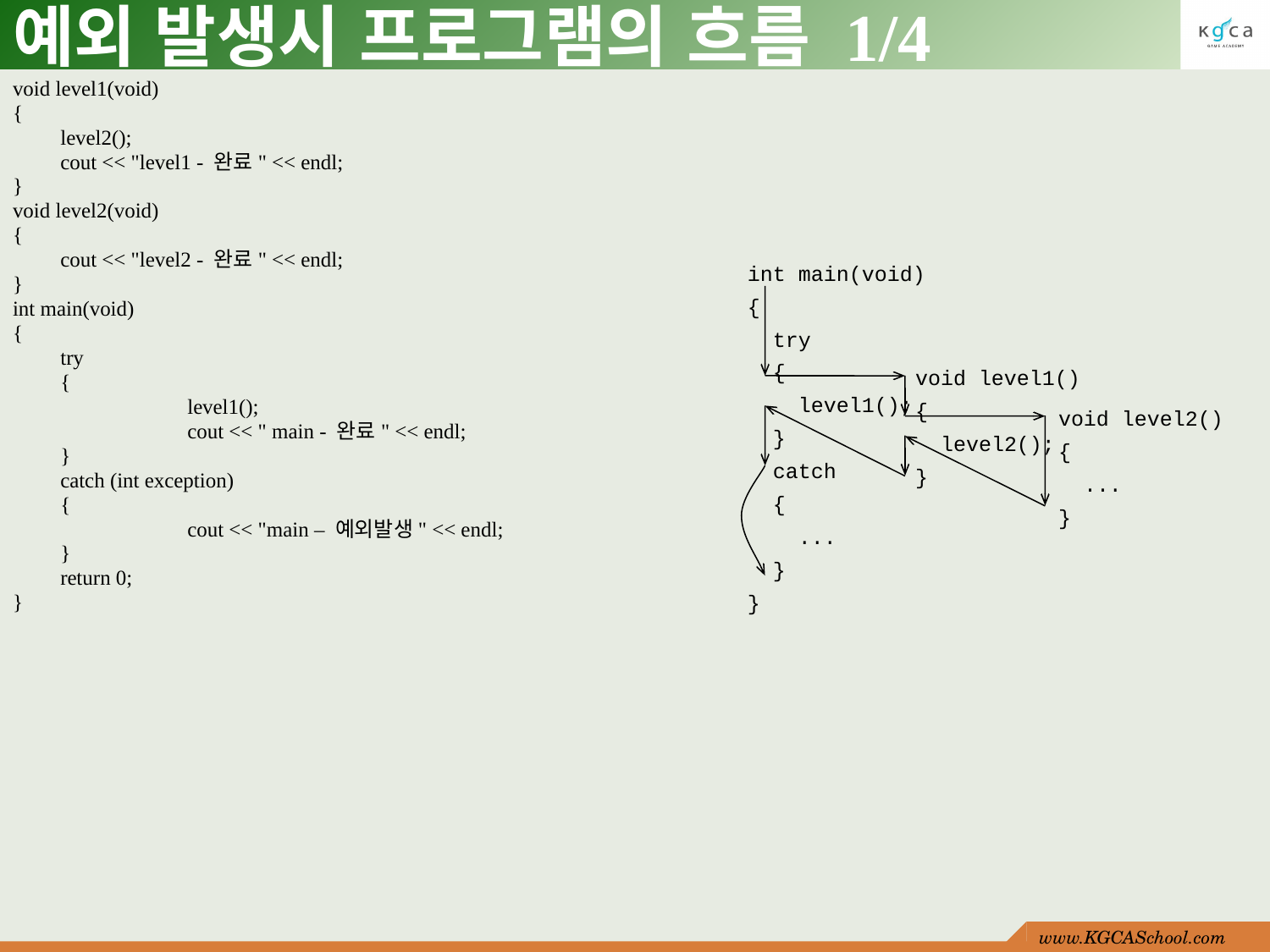

# 예외 발생시 프로그램의 흐름 1/4
void level1(void)
{
	level2();
	cout << "level1 - 완료" << endl;
}
void level2(void)
{
	cout << "level2 - 완료" << endl;
}
int main(void)
{
	try
	{
		level1();
		cout << " main - 완료" << endl;
	}
	catch (int exception)
	{
		cout << "main – 예외발생" << endl;
	}
	return 0;
}
int main(void)
{
  try
  {
    level1();
  }
  catch
  {
    ...
  }
}

void level1()
{
  level2();
}

void level2()
{
  ...
}